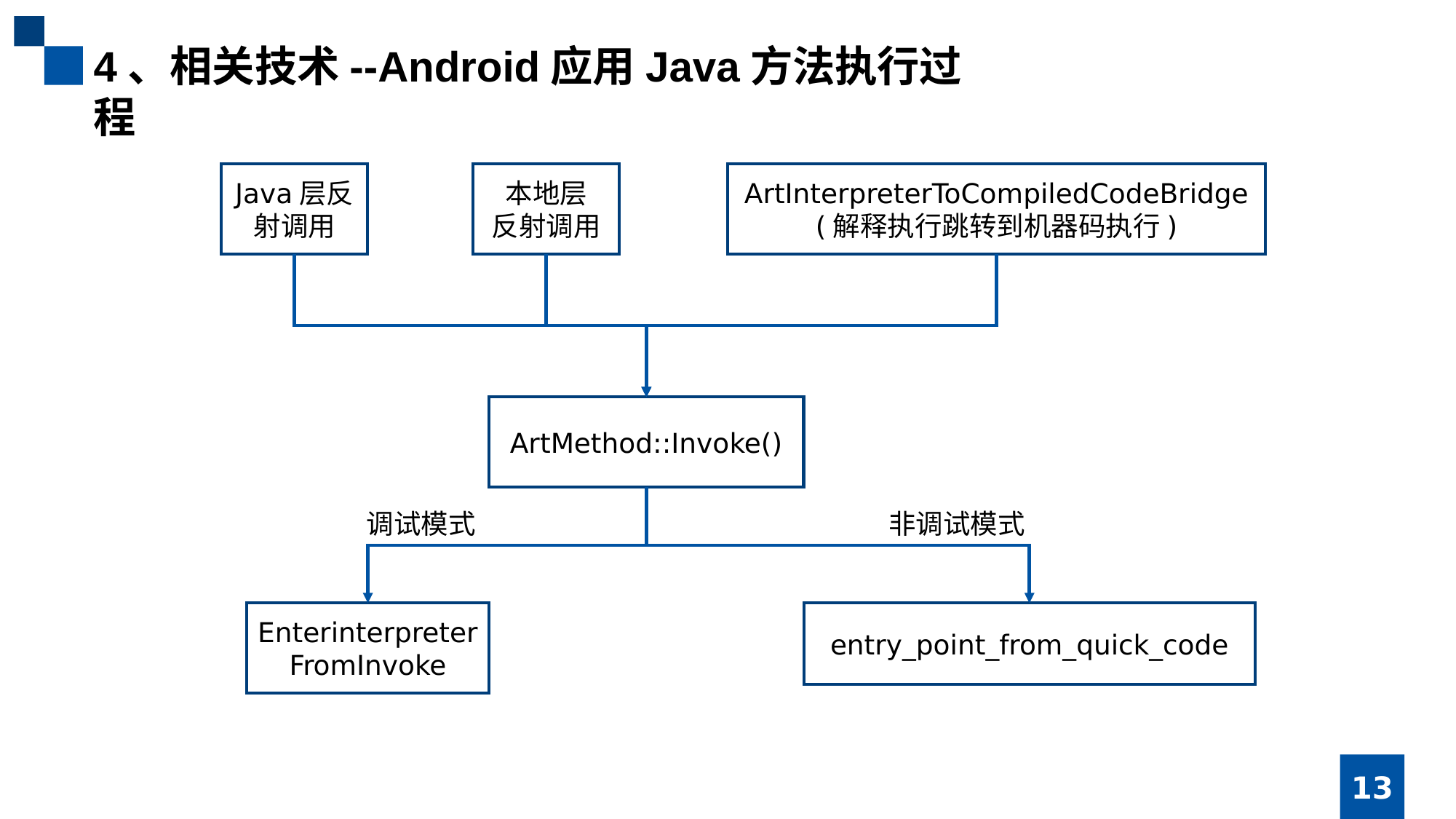

4、相关技术--Android应用Java方法执行过程
Java层反射调用
本地层
反射调用
ArtInterpreterToCompiledCodeBridge
(解释执行跳转到机器码执行)
ArtMethod::Invoke()
非调试模式
调试模式
EnterinterpreterFromInvoke
entry_point_from_quick_code
13